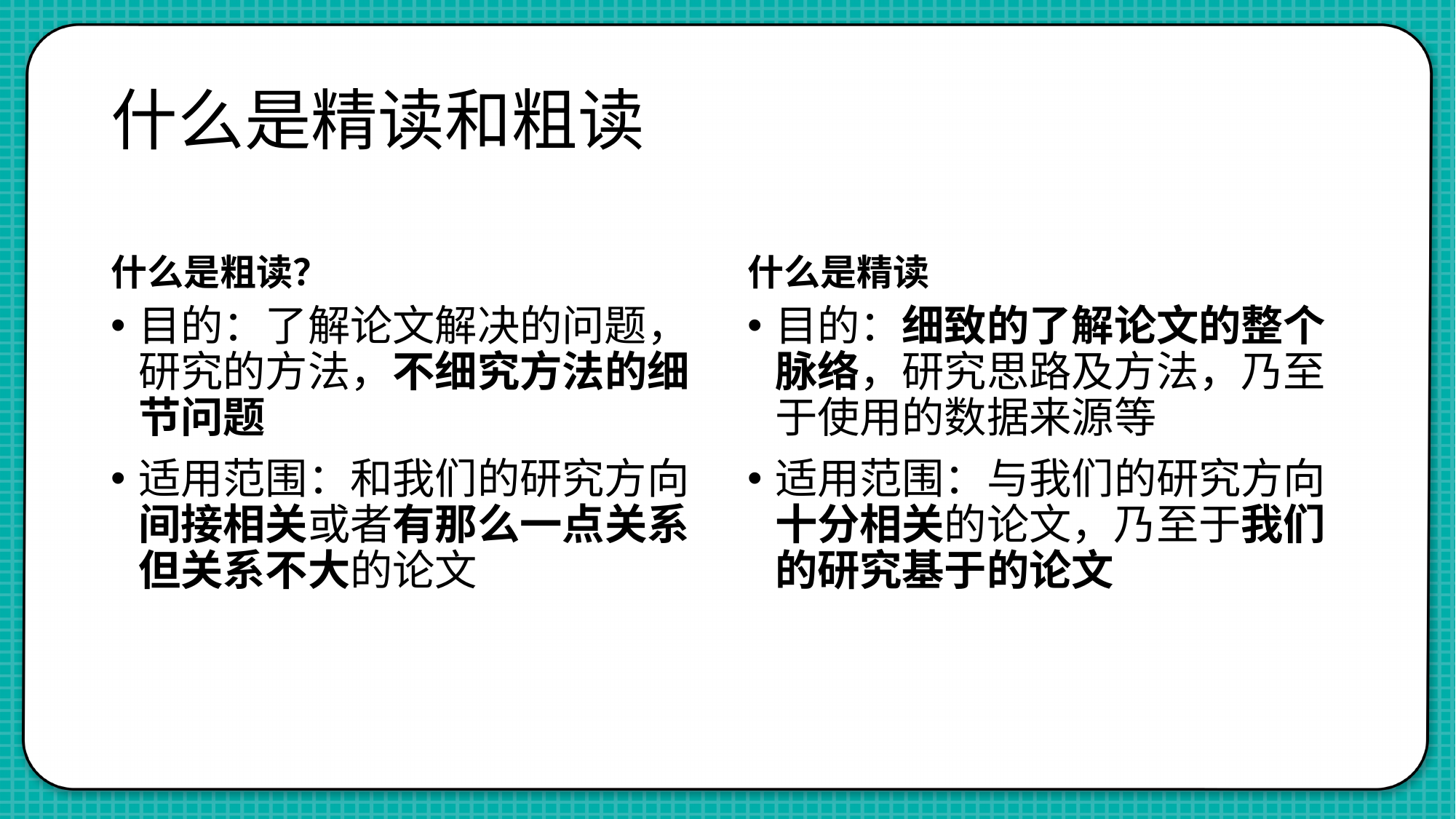

# 什么是精读和粗读
什么是粗读？
什么是精读
目的：了解论文解决的问题，研究的方法，不细究方法的细节问题
适用范围：和我们的研究方向间接相关或者有那么一点关系但关系不大的论文
目的：细致的了解论文的整个脉络，研究思路及方法，乃至于使用的数据来源等
适用范围：与我们的研究方向十分相关的论文，乃至于我们的研究基于的论文